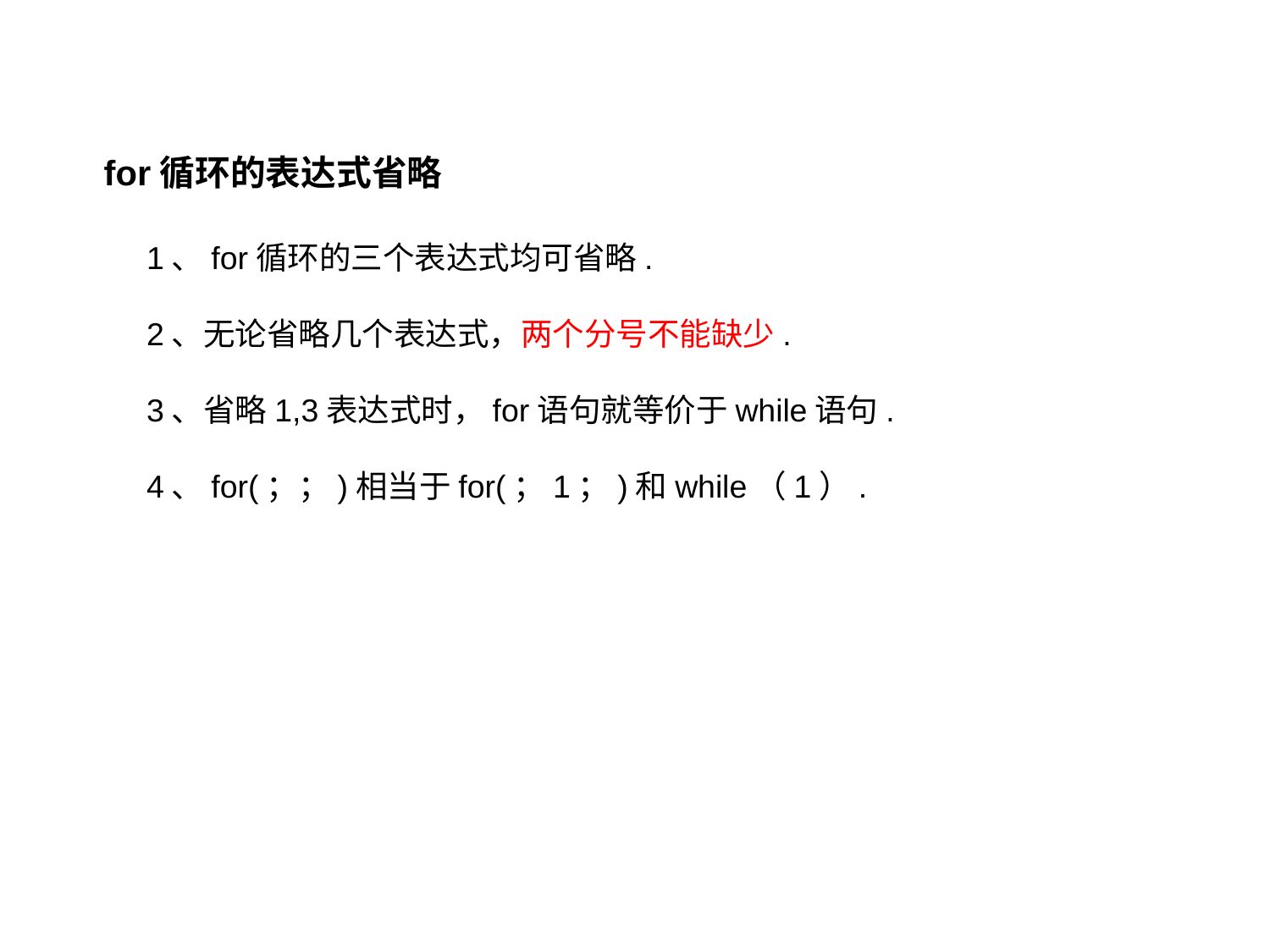

for循环的表达式省略
1、for循环的三个表达式均可省略.

2、无论省略几个表达式，两个分号不能缺少.

3、省略1,3表达式时，for语句就等价于while语句.

4、for(；；)相当于for(；1；)和while（1）.